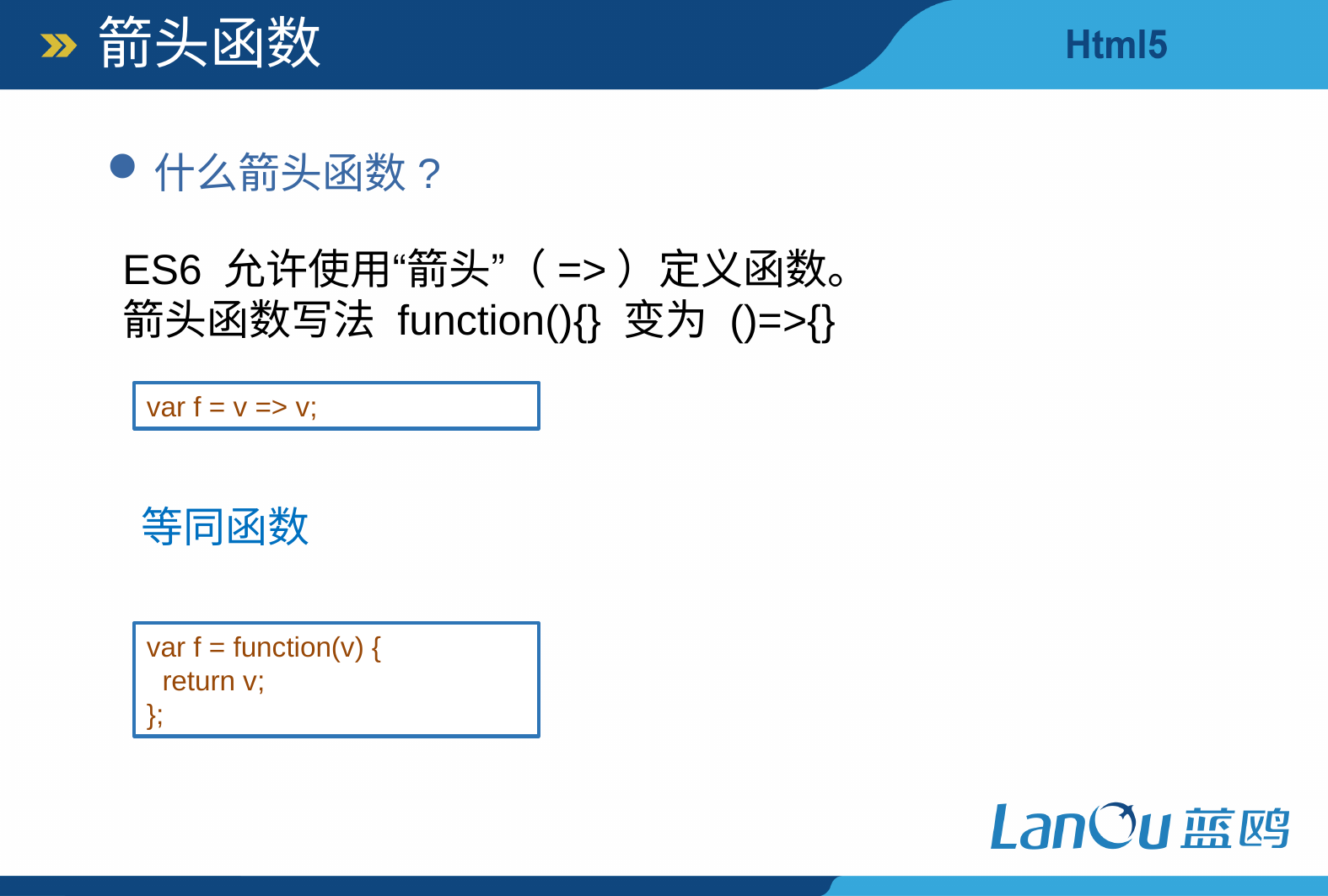

箭头函数
什么箭头函数?
ES6 允许使用“箭头”（=>）定义函数。
箭头函数写法 function(){} 变为 ()=>{}
var f = v => v;
等同函数
var f = function(v) {
  return v;
};